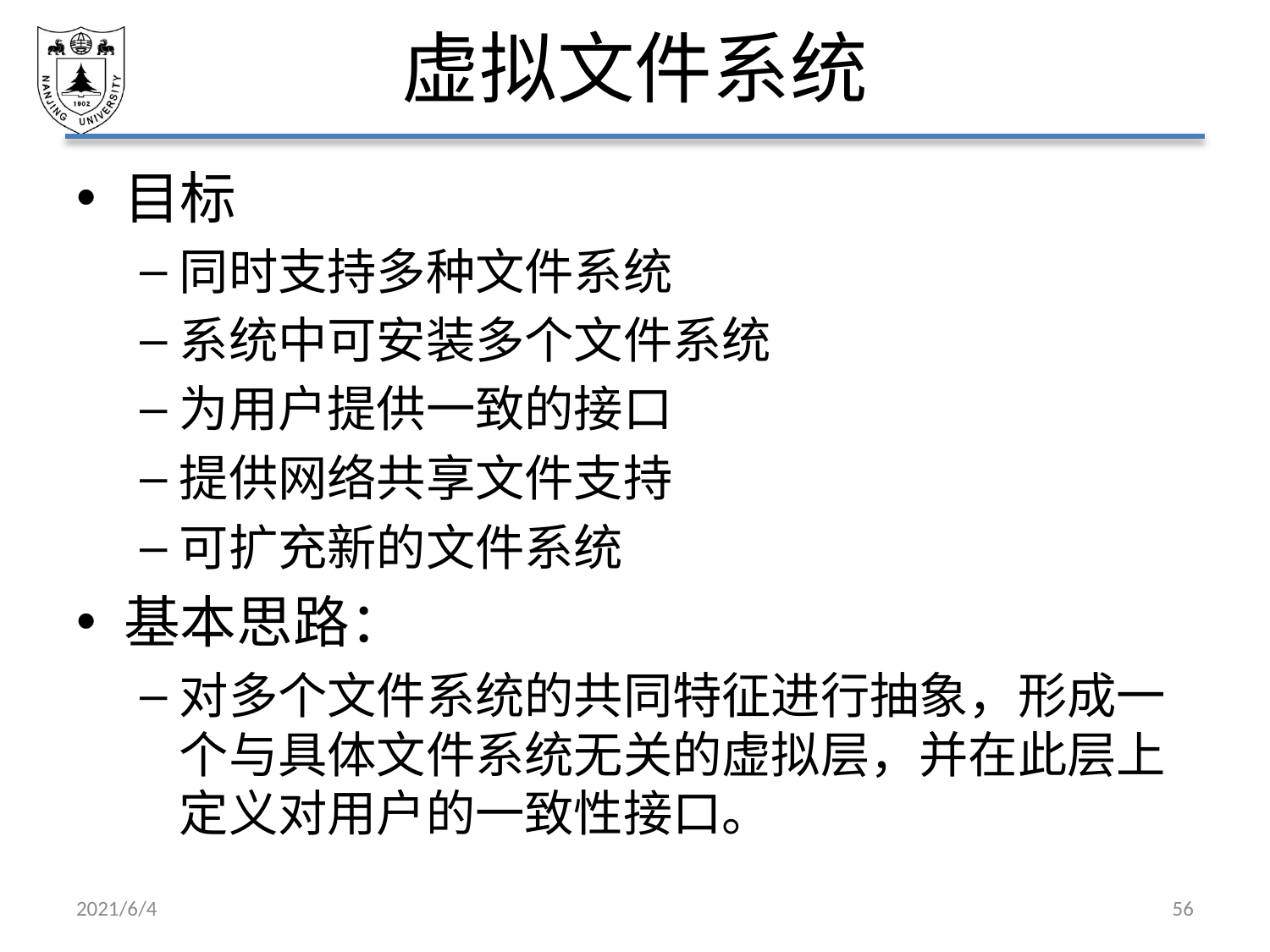

# 虚拟文件系统
目标
同时支持多种文件系统
系统中可安装多个文件系统
为用户提供一致的接口
提供网络共享文件支持
可扩充新的文件系统
基本思路：
对多个文件系统的共同特征进行抽象，形成一个与具体文件系统无关的虚拟层，并在此层上定义对用户的一致性接口。

2021/6/4
56